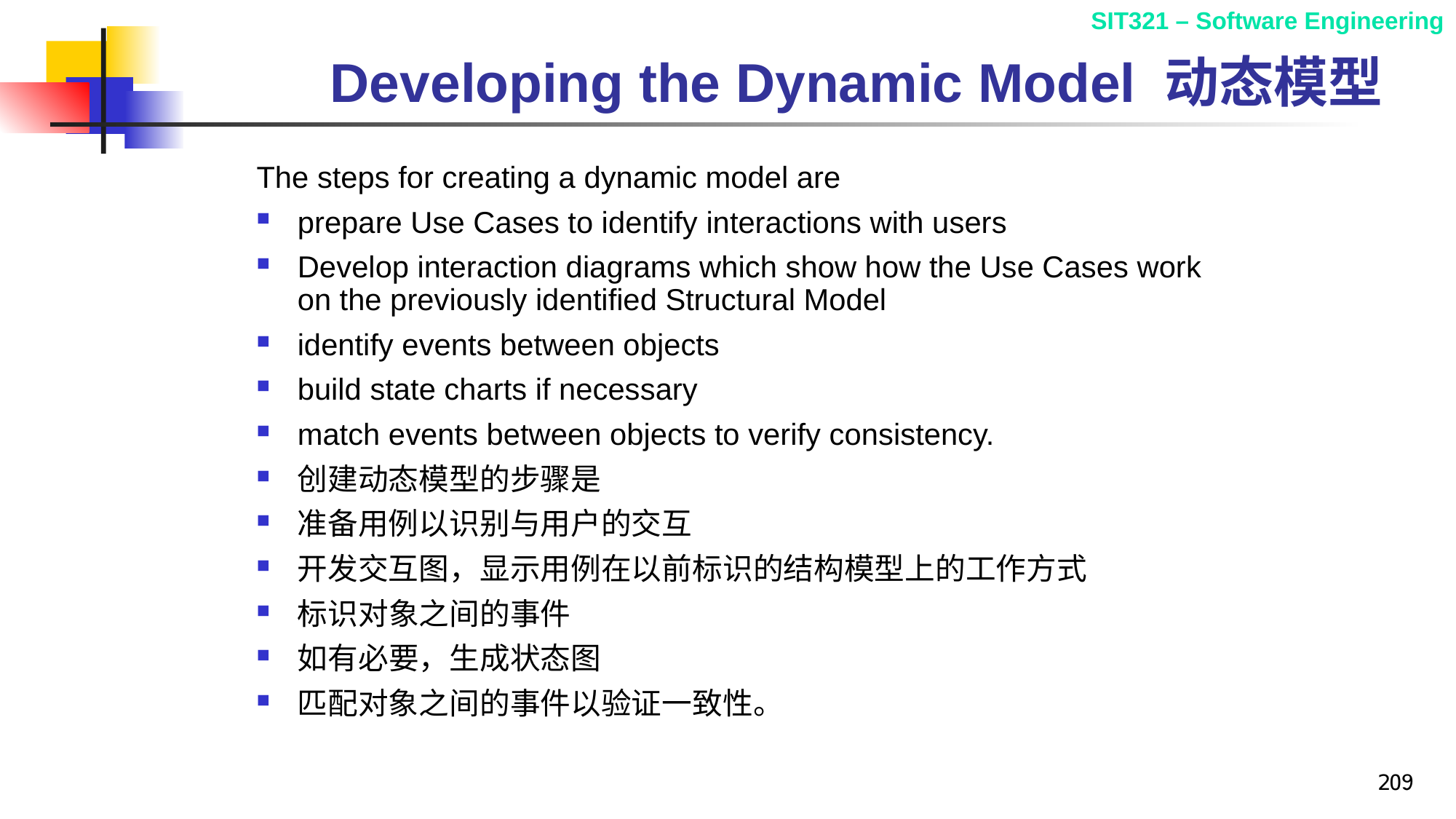

# Developing the Dynamic Model 动态模型
The steps for creating a dynamic model are
prepare Use Cases to identify interactions with users
Develop interaction diagrams which show how the Use Cases work on the previously identified Structural Model
identify events between objects
build state charts if necessary
match events between objects to verify consistency.
创建动态模型的步骤是
准备用例以识别与用户的交互
开发交互图，显示用例在以前标识的结构模型上的工作方式
标识对象之间的事件
如有必要，生成状态图
匹配对象之间的事件以验证一致性。
209